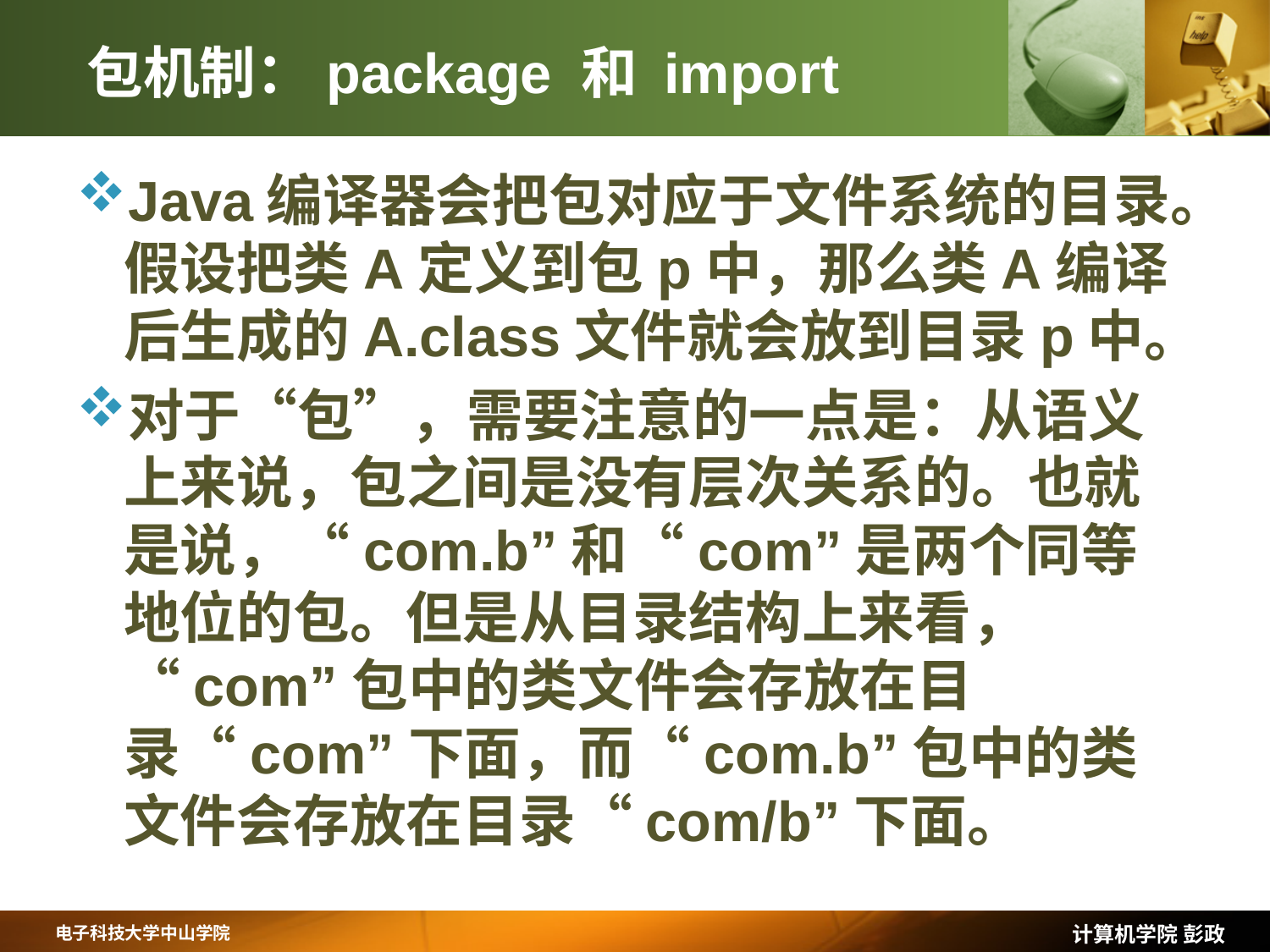

# 包机制：package 和 import
Java编译器会把包对应于文件系统的目录。假设把类A定义到包p中，那么类A编译后生成的A.class文件就会放到目录p中。
对于“包”，需要注意的一点是：从语义上来说，包之间是没有层次关系的。也就是说，“com.b”和“com”是两个同等地位的包。但是从目录结构上来看， “com”包中的类文件会存放在目录“com”下面，而“com.b”包中的类文件会存放在目录“com/b”下面。
计算机学院 彭政
电子科技大学中山学院